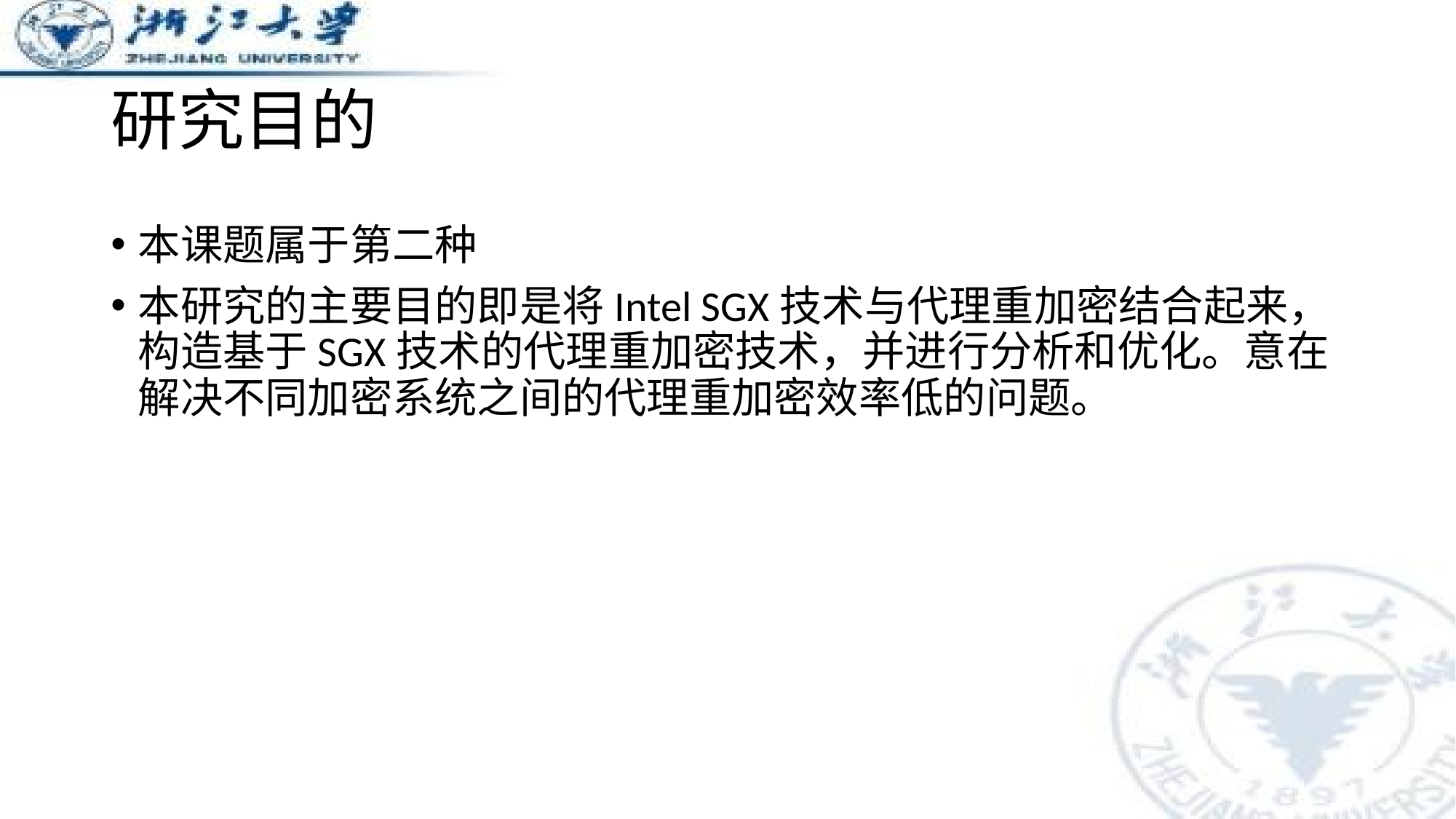

# 研究目的
本课题属于第二种
本研究的主要目的即是将Intel SGX技术与代理重加密结合起来，构造基于SGX技术的代理重加密技术，并进行分析和优化。意在解决不同加密系统之间的代理重加密效率低的问题。